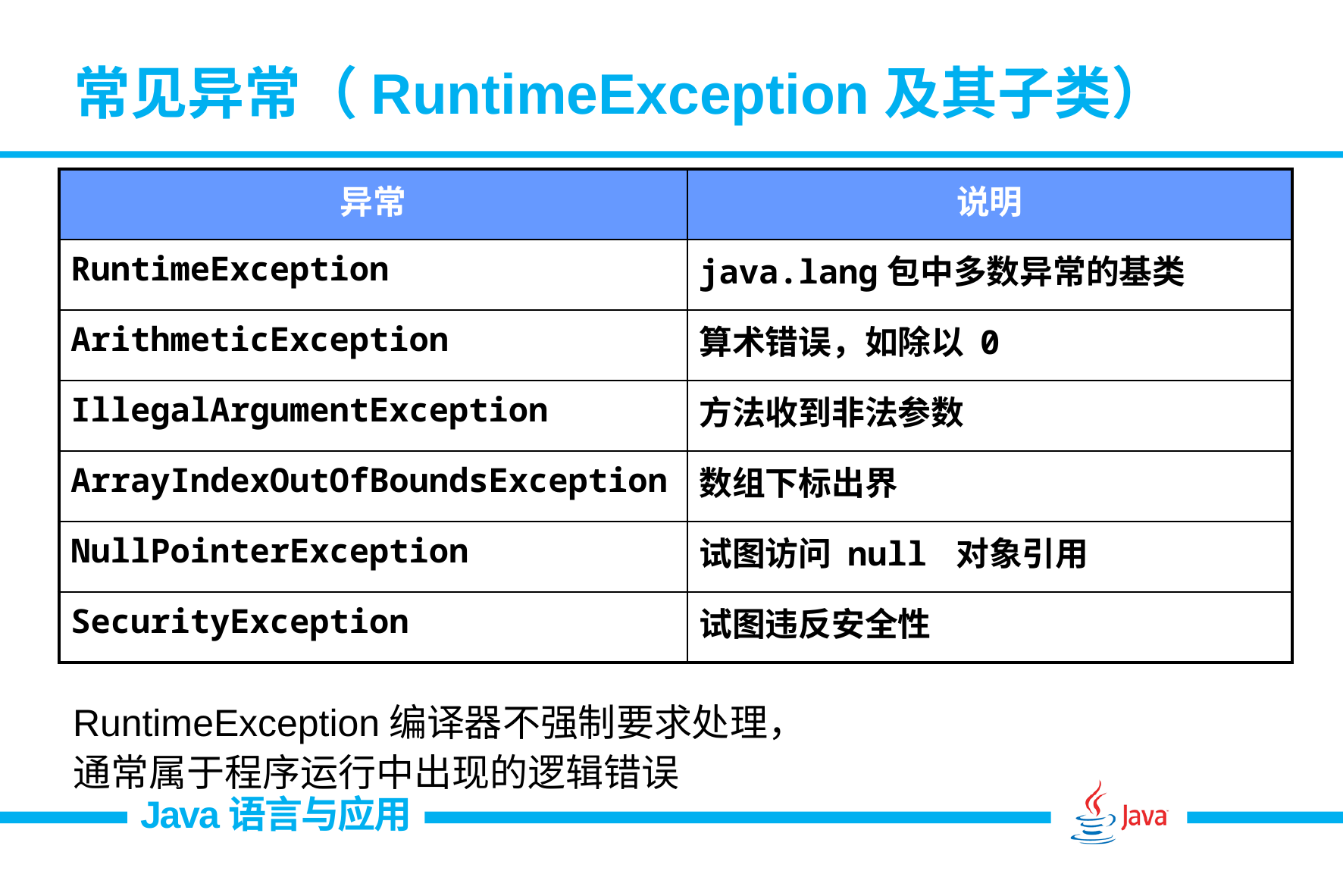

# 常见异常（RuntimeException及其子类）
| 异常 | 说明 |
| --- | --- |
| RuntimeException | java.lang包中多数异常的基类 |
| ArithmeticException | 算术错误，如除以 0 |
| IllegalArgumentException | 方法收到非法参数 |
| ArrayIndexOutOfBoundsException | 数组下标出界 |
| NullPointerException | 试图访问 null 对象引用 |
| SecurityException | 试图违反安全性 |
RuntimeException编译器不强制要求处理，
通常属于程序运行中出现的逻辑错误
21